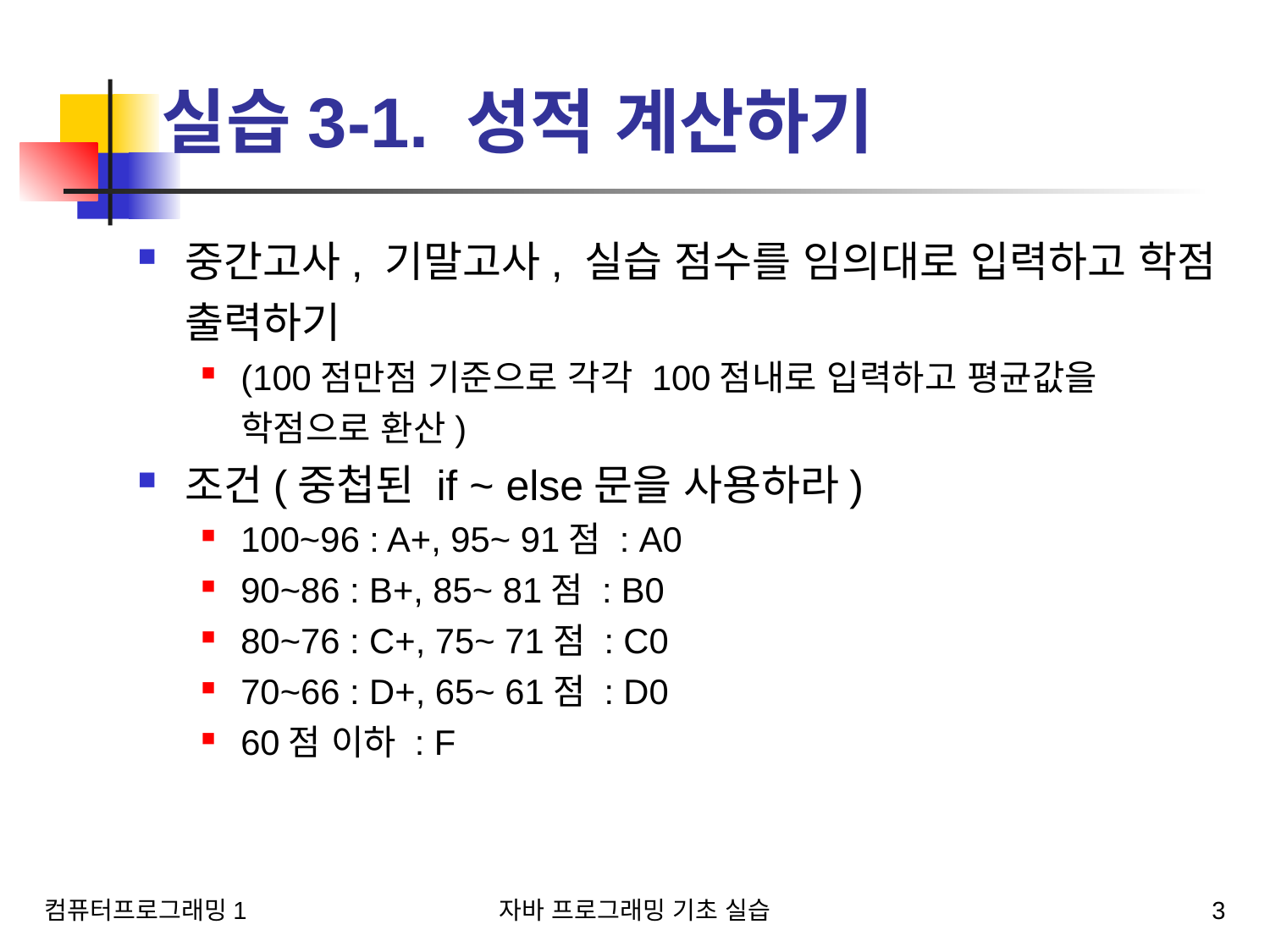

# 실습3-1. 성적 계산하기
중간고사, 기말고사, 실습 점수를 임의대로 입력하고 학점 출력하기
(100점만점 기준으로 각각 100점내로 입력하고 평균값을 학점으로 환산)
조건(중첩된 if ~ else문을 사용하라)
100~96 : A+, 95~ 91점 : A0
90~86 : B+, 85~ 81점 : B0
80~76 : C+, 75~ 71점 : C0
70~66 : D+, 65~ 61점 : D0
60점 이하 : F

컴퓨터프로그래밍1
자바 프로그래밍 기초 실습
3